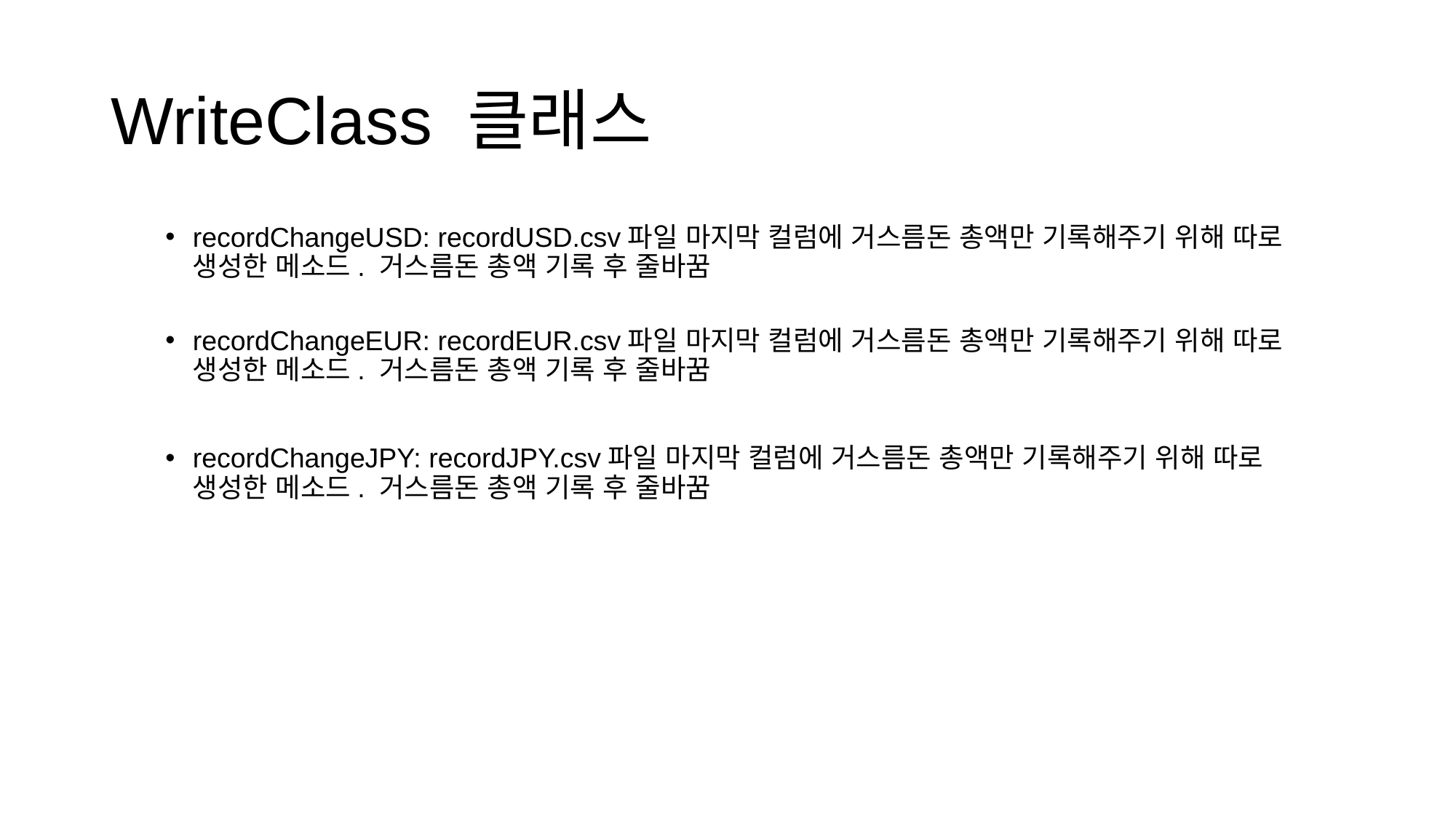

# WriteClass 클래스
recordChangeUSD: recordUSD.csv파일 마지막 컬럼에 거스름돈 총액만 기록해주기 위해 따로 생성한 메소드. 거스름돈 총액 기록 후 줄바꿈

recordChangeEUR: recordEUR.csv파일 마지막 컬럼에 거스름돈 총액만 기록해주기 위해 따로 생성한 메소드. 거스름돈 총액 기록 후 줄바꿈

recordChangeJPY: recordJPY.csv파일 마지막 컬럼에 거스름돈 총액만 기록해주기 위해 따로 생성한 메소드. 거스름돈 총액 기록 후 줄바꿈